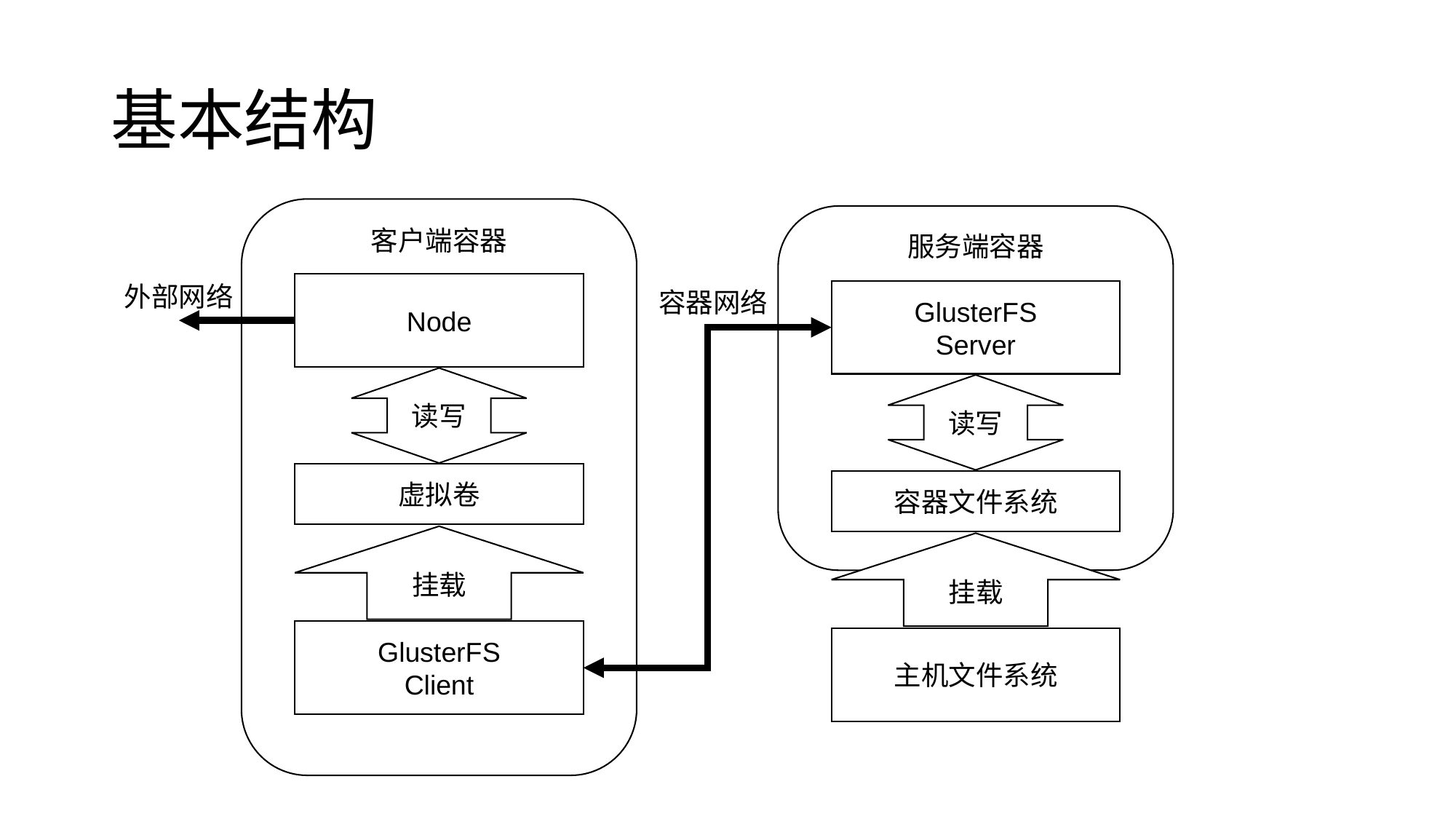

# 基本结构
客户端容器
Node
读写
虚拟卷
挂载
GlusterFS
Client
服务端容器
GlusterFS
Server
读写
容器文件系统
外部网络
容器网络
挂载
主机文件系统